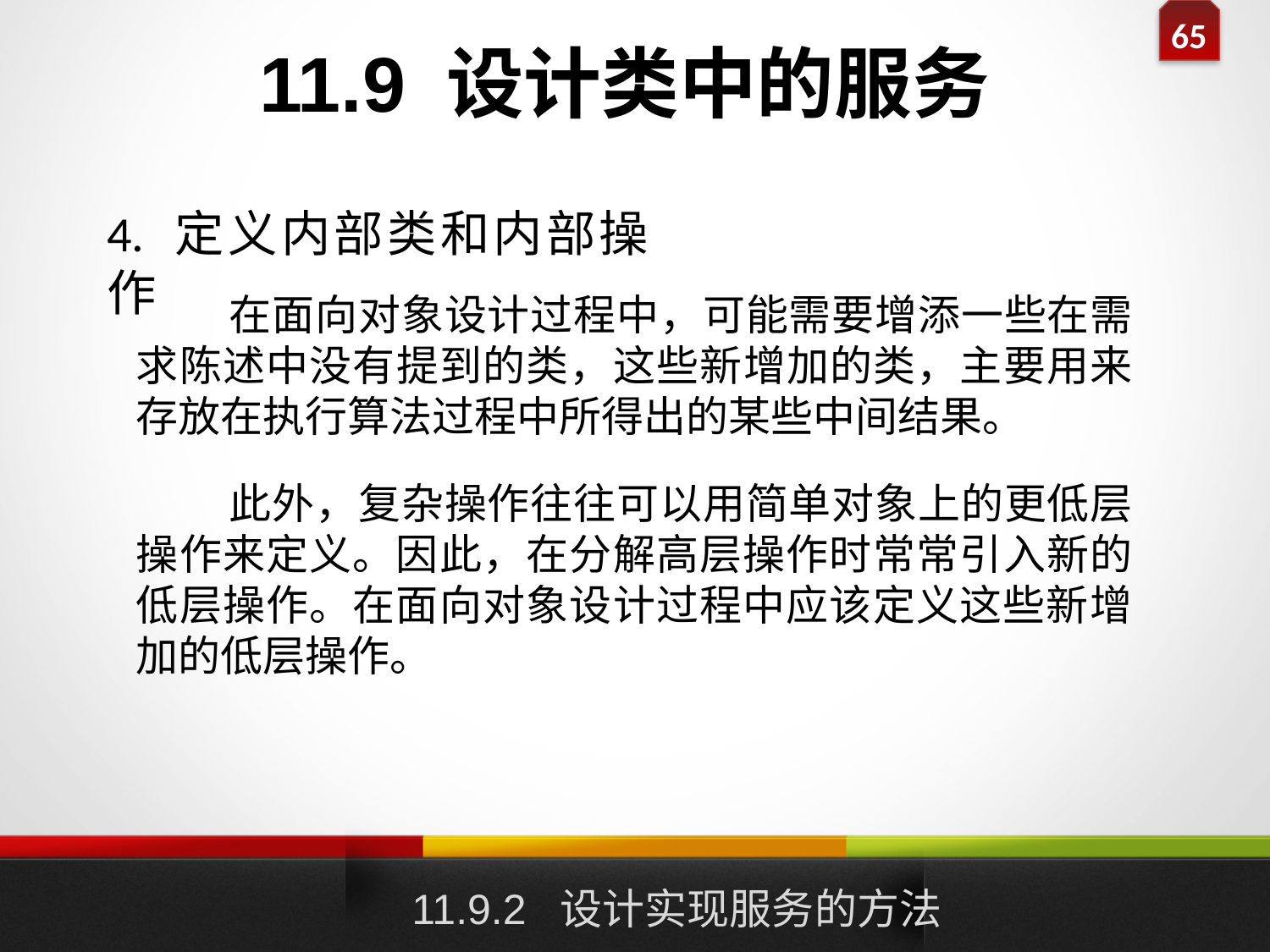

# 11.9 设计类中的服务
4. 定义内部类和内部操作
        在面向对象设计过程中，可能需要增添一些在需求陈述中没有提到的类，这些新增加的类，主要用来存放在执行算法过程中所得出的某些中间结果。
        此外，复杂操作往往可以用简单对象上的更低层操作来定义。因此，在分解高层操作时常常引入新的低层操作。在面向对象设计过程中应该定义这些新增加的低层操作。
11.9.2  设计实现服务的方法